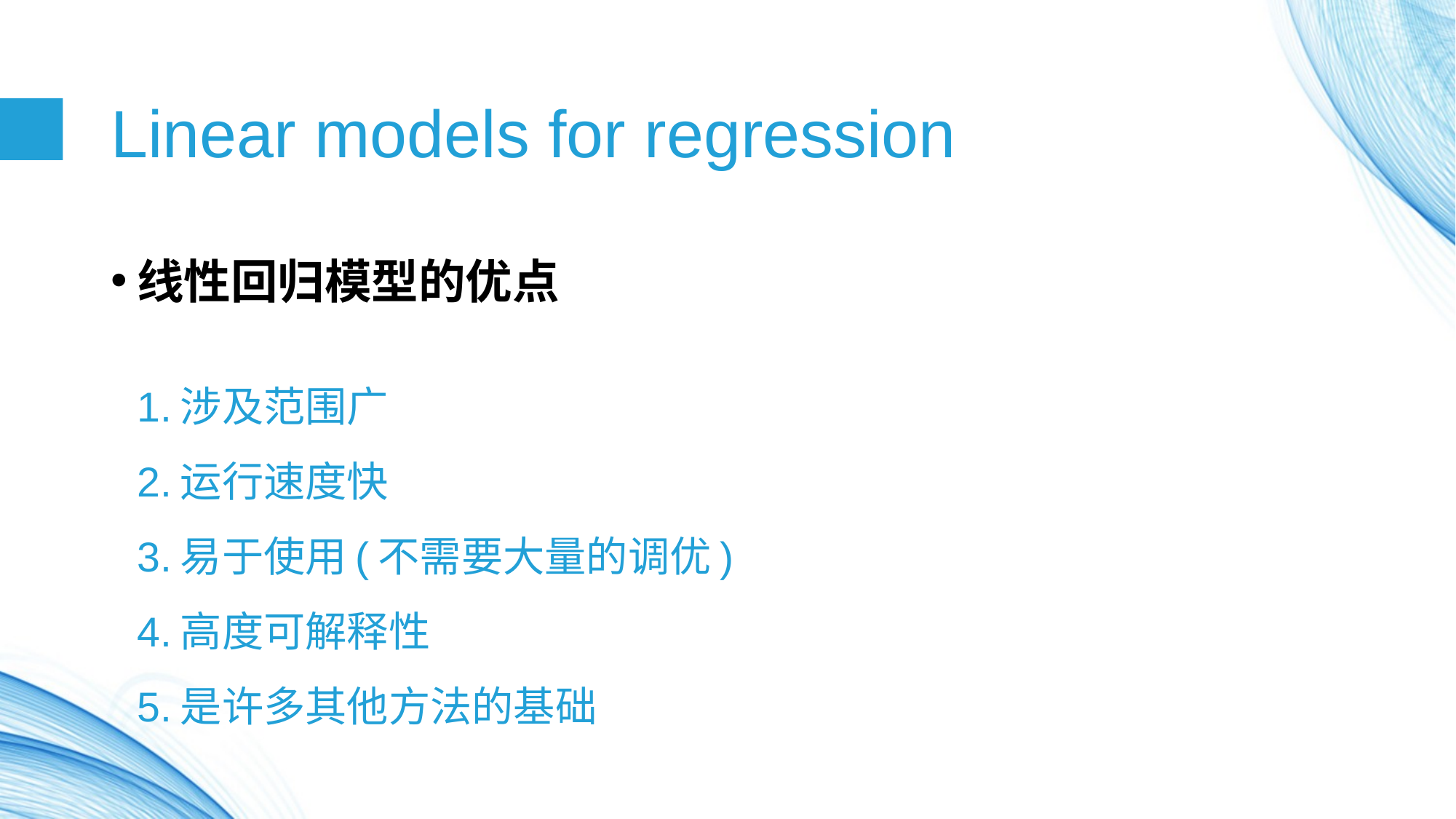

# Linear models for regression
线性回归模型的优点
1.涉及范围广
2.运行速度快
3.易于使用(不需要大量的调优)
4.高度可解释性
5.是许多其他方法的基础